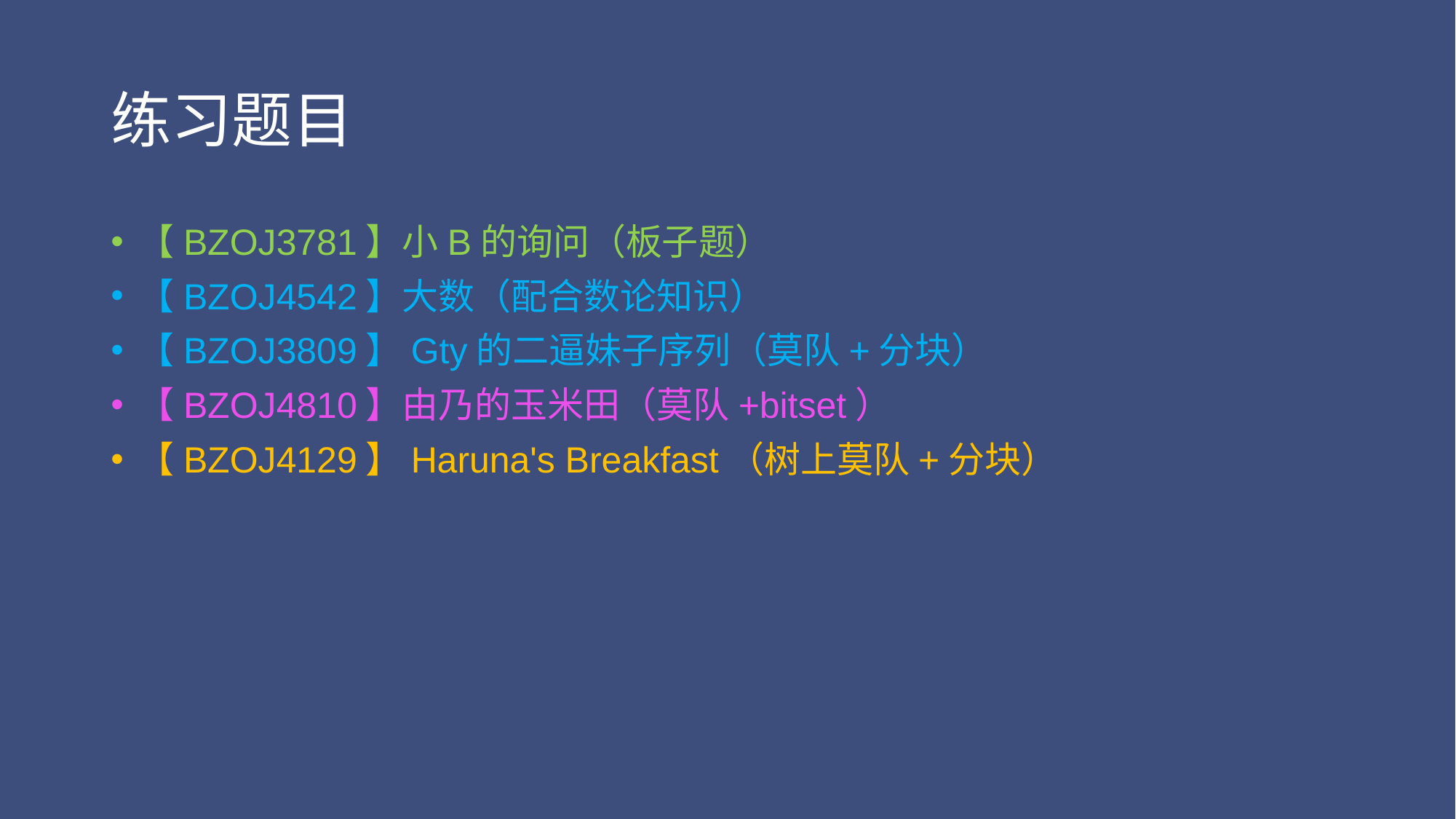

# 练习题目
【BZOJ3781】小B的询问（板子题）
【BZOJ4542】大数（配合数论知识）
【BZOJ3809】Gty的二逼妹子序列（莫队+分块）
【BZOJ4810】由乃的玉米田（莫队+bitset）
【BZOJ4129】Haruna's Breakfast（树上莫队+分块）